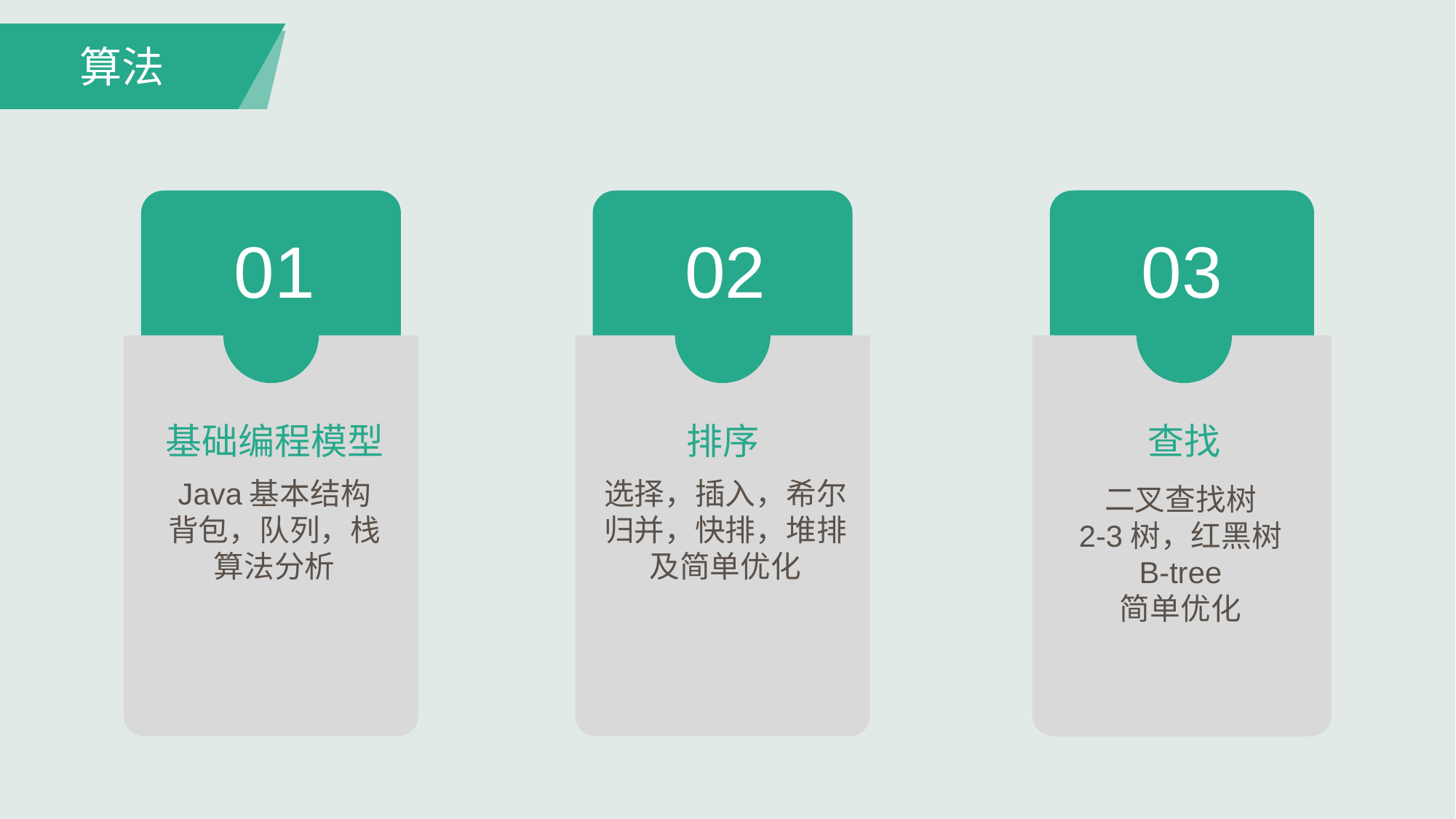

算法

01
02
03
03

基础编程模型
排序
查找
查找
Java基本结构
背包，队列，栈
算法分析
选择，插入，希尔
归并，快排，堆排
及简单优化
二分查找
二叉查找树
2-3树与红黑树
及简单优化
二叉查找树
2-3树，红黑树
B-tree
简单优化